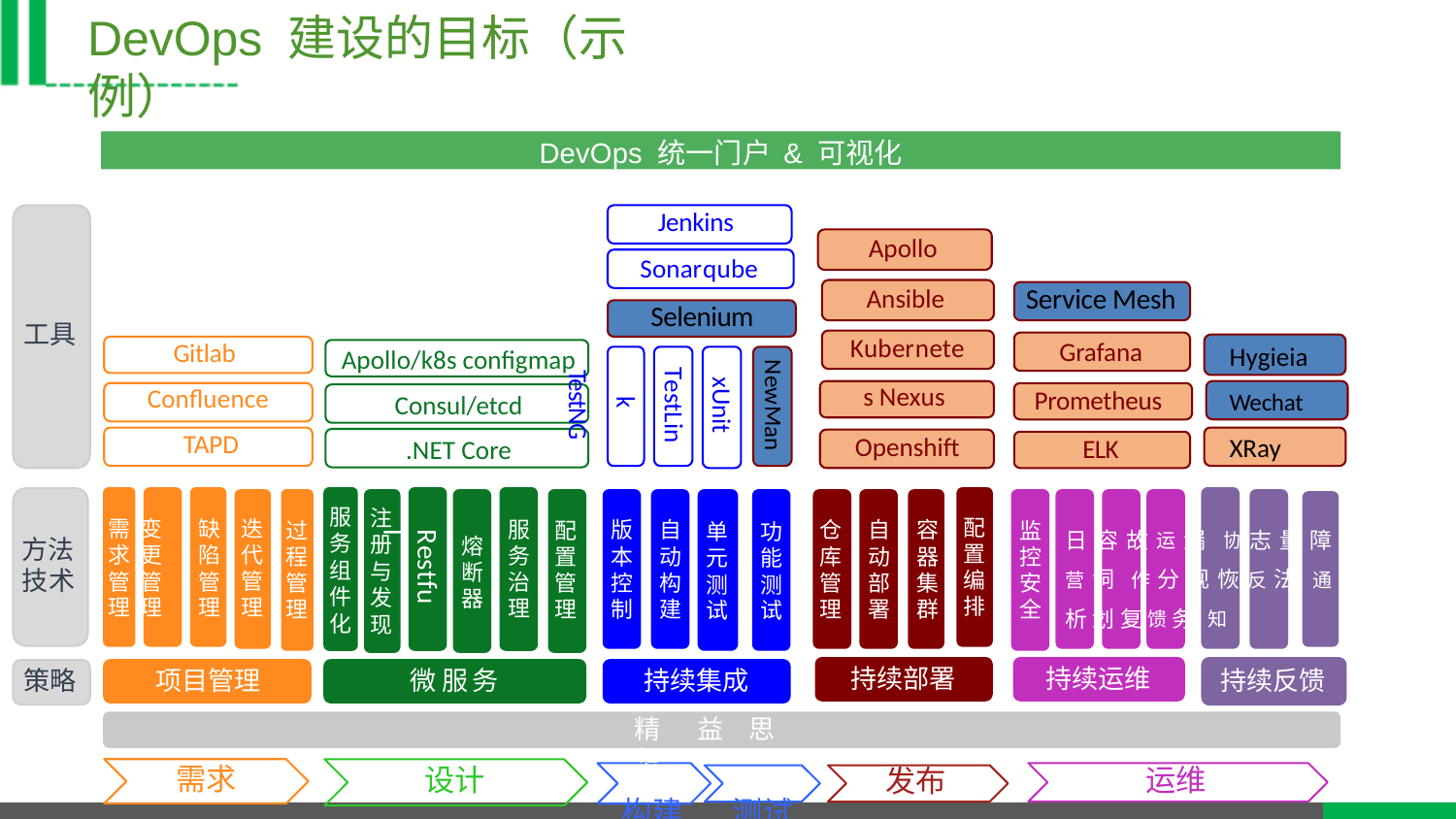

# DevOps 建设的目标（示例）
DevOps 统一门户& 可视化
Jenkins  Sonarqube  Selenium

Apollo
Ansible  Kubernetes Nexus  Openshift

Service Mesh  Grafana  Prometheus  ELK

Apollo/k8s configmap
Consul/etcd
.NET Core
工具
Gitlab  Confluence  TAPD
Hygieia
Wechat
XRay

NewMan
xUnit  TestLink  TestNG

服 务 组 件 化
注 册 与 发 现
需  变	缺
求  更	陷
管  管	管
理  理	理
配 置 编 排
迭 代 管 理
版	自
本	动
控	构
制	建
仓	自	容
库	动	器
管	部	集
理	署	群
服 务 治 理
日 容 故 运 漏 协 志 量 障 营 洞 作 分 规 恢 反 法 通 析 划 复 馈 务 知
过 程 管 理
单	功
元	能
测	测
试	试
监 控 安 全
配 置 管 理
Restful
熔 断 器
方法 技术
持续集成
精	益	思	想
构建	测试

持续部署
持续运维
持续反馈
项目管理
策略
微服务

需求
设计
运维

发布